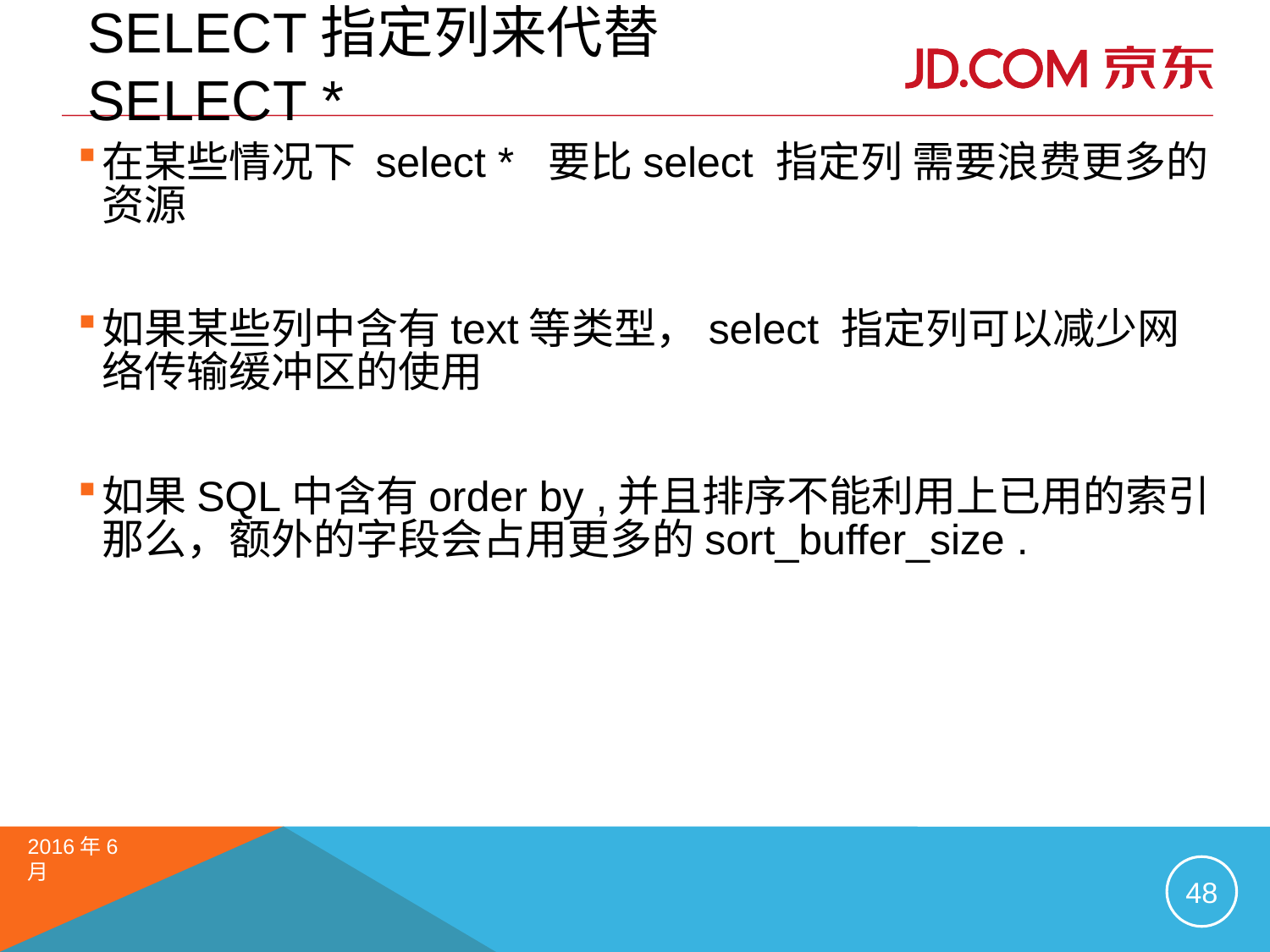

# Select指定列来代替select *
在某些情况下 select *  要比select 指定列 需要浪费更多的资源

如果某些列中含有text等类型，select 指定列可以减少网络传输缓冲区的使用

如果SQL中含有order by ,并且排序不能利用上已用的索引那么，额外的字段会占用更多的sort_buffer_size .

2016年6月
48